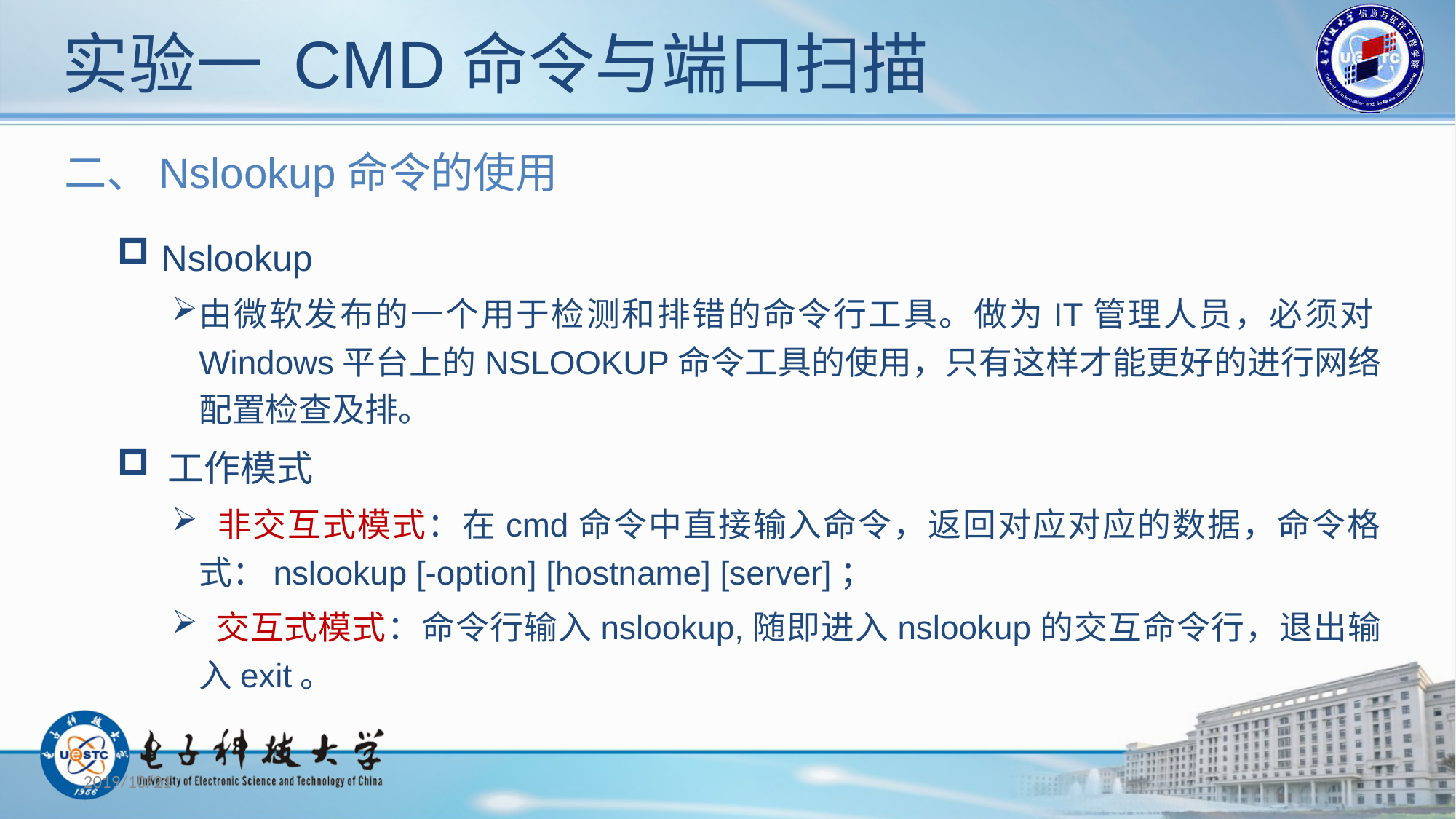

# 实验一 CMD命令与端口扫描
二、Nslookup命令的使用
 Nslookup
由微软发布的一个用于检测和排错的命令行工具。做为IT管理人员，必须对Windows平台上的NSLOOKUP命令工具的使用，只有这样才能更好的进行网络配置检查及排。
 工作模式
 非交互式模式：在cmd命令中直接输入命令，返回对应对应的数据，命令格式：nslookup [-option] [hostname] [server]；
 交互式模式：命令行输入nslookup,随即进入nslookup的交互命令行，退出输入exit。

2019/10/21